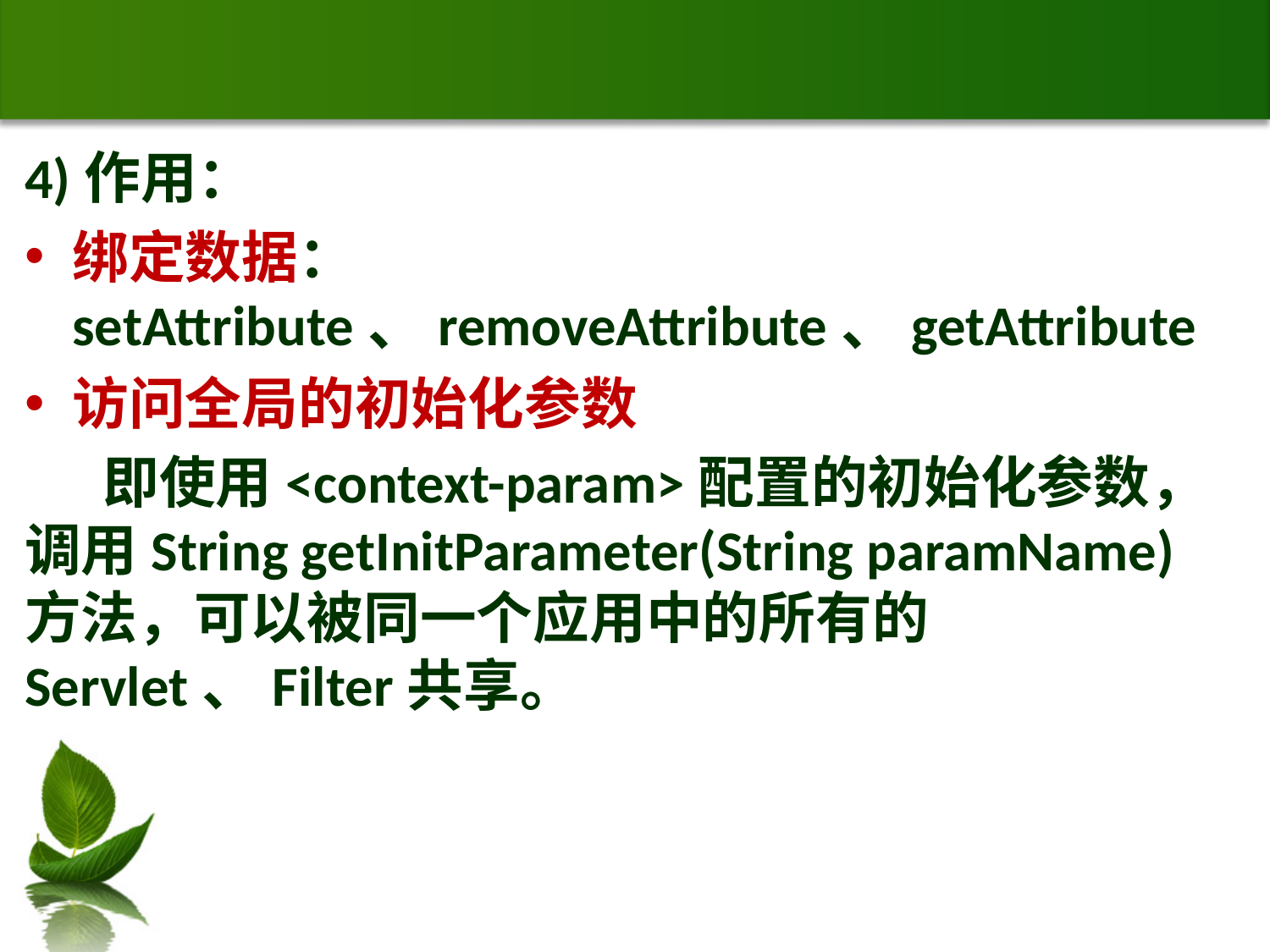

#
4)作用：
绑定数据：setAttribute、removeAttribute、getAttribute
访问全局的初始化参数
     即使用<context-param>配置的初始化参数，调用String getInitParameter(String paramName)方法，可以被同一个应用中的所有的Servlet、Filter共享。